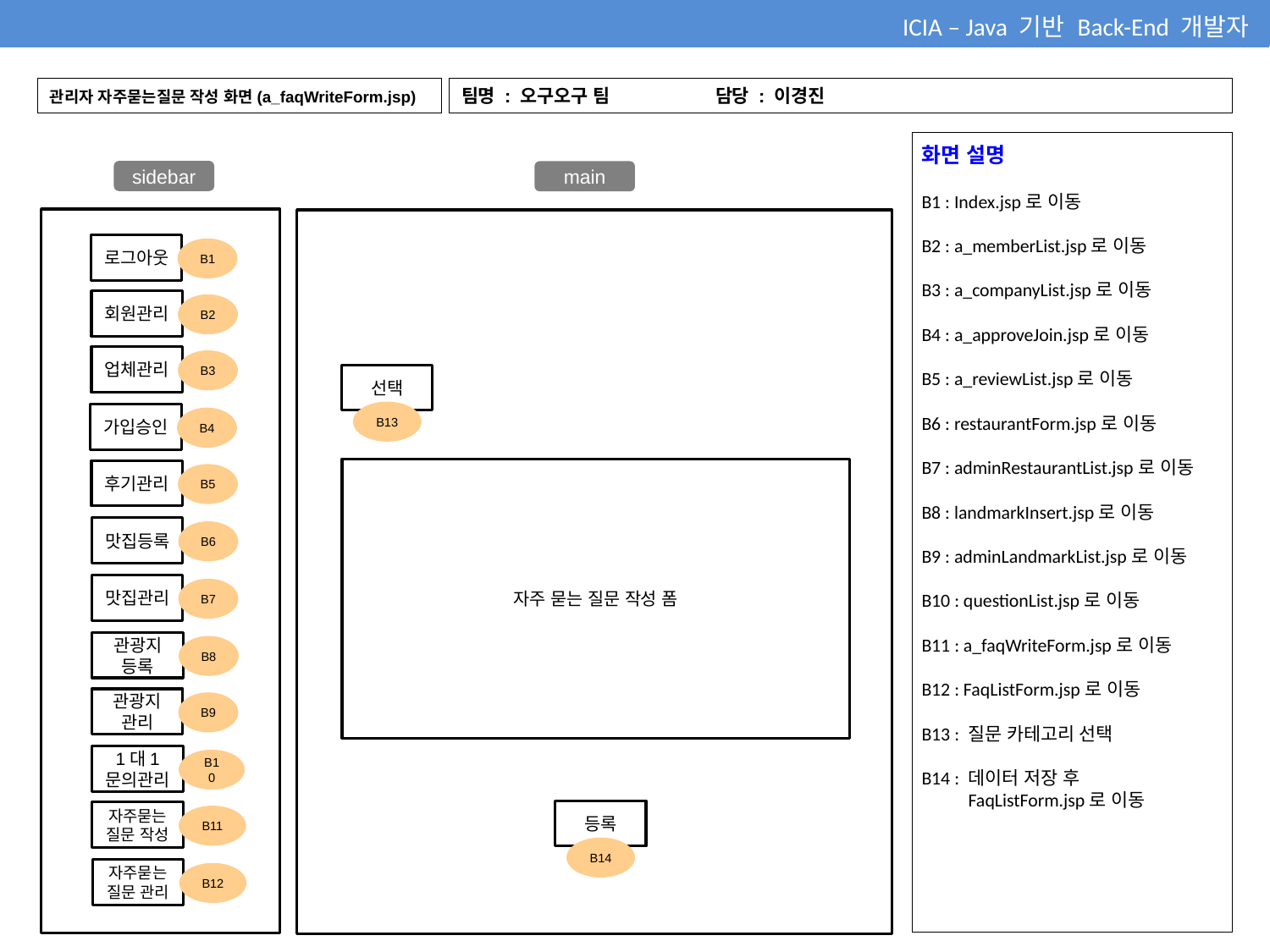

ICIA – Java 기반 Back-End 개발자
관리자 자주묻는질문 작성 화면(a_faqWriteForm.jsp)
팀명 : 오구오구 팀	담당 : 이경진
화면 설명

B1 : Index.jsp로 이동

B2 : a_memberList.jsp로 이동

B3 : a_companyList.jsp로 이동

B4 : a_approveJoin.jsp로 이동

B5 : a_reviewList.jsp로 이동

B6 : restaurantForm.jsp로 이동

B7 : adminRestaurantList.jsp로 이동

B8 : landmarkInsert.jsp로 이동

B9 : adminLandmarkList.jsp로 이동

B10 : questionList.jsp로 이동

B11 : a_faqWriteForm.jsp로 이동

B12 : FaqListForm.jsp로 이동

B13 : 질문 카테고리 선택

B14 : 데이터 저장 후
           FaqListForm.jsp로 이동

sidebar
main

로그아웃
B1
회원관리
B2
업체관리
B3
선택
B13
가입승인
B4
자주 묻는 질문 작성 폼
후기관리
B5
맛집등록
B6
맛집관리
B7
관광지
등록
B8
관광지 관리
B9
1대1
문의관리
B10
등록
자주묻는질문 작성
B11
B14
자주묻는질문 관리
B12